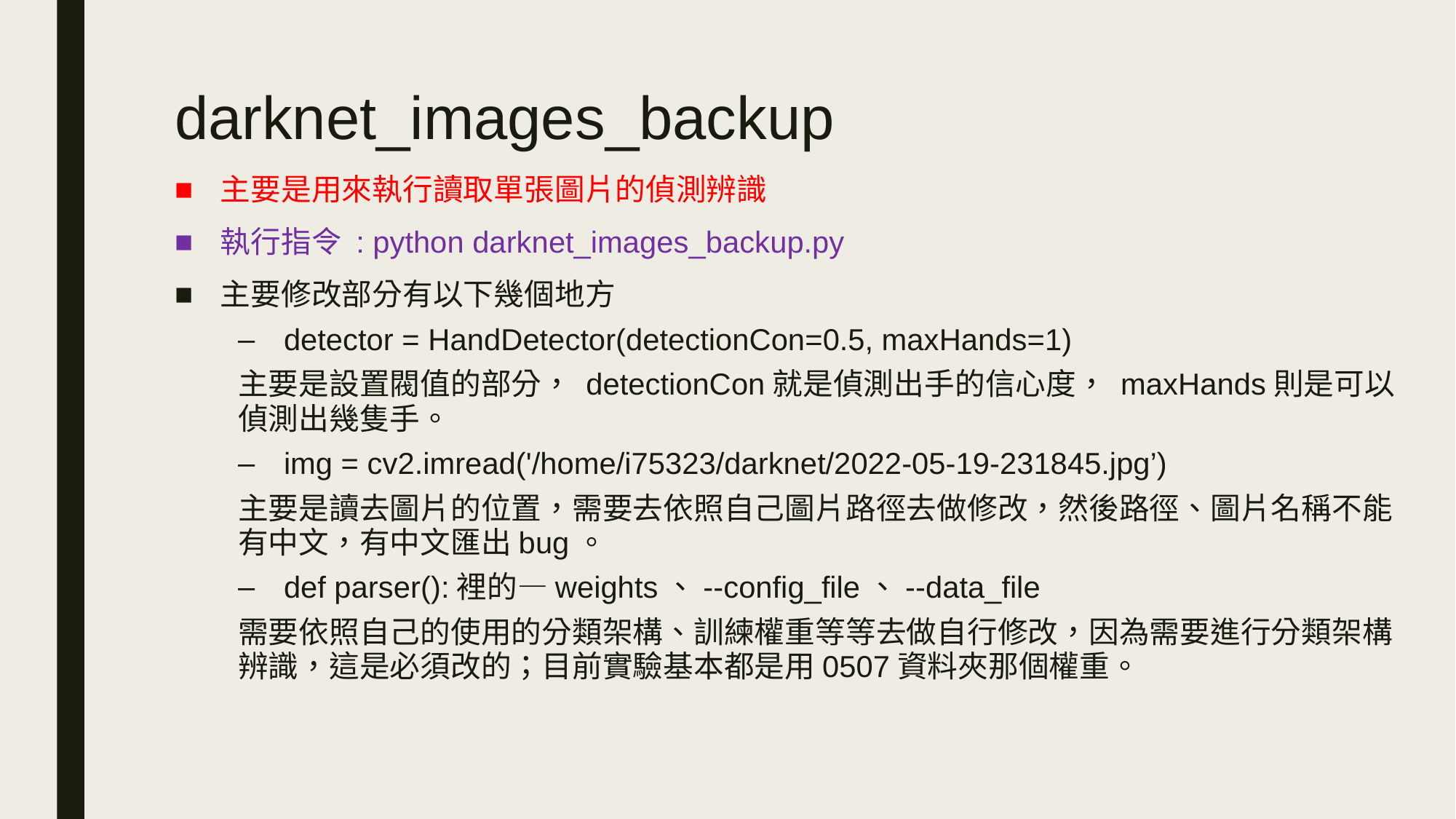

# darknet_images_backup
主要是用來執行讀取單張圖片的偵測辨識
執行指令 : python darknet_images_backup.py
主要修改部分有以下幾個地方
detector = HandDetector(detectionCon=0.5, maxHands=1)
主要是設置閥值的部分， detectionCon就是偵測出手的信心度， maxHands則是可以偵測出幾隻手。
img = cv2.imread('/home/i75323/darknet/2022-05-19-231845.jpg’)
主要是讀去圖片的位置，需要去依照自己圖片路徑去做修改，然後路徑、圖片名稱不能有中文，有中文匯出bug。
def parser():裡的—weights、--config_file、--data_file
需要依照自己的使用的分類架構、訓練權重等等去做自行修改，因為需要進行分類架構辨識，這是必須改的；目前實驗基本都是用0507資料夾那個權重。